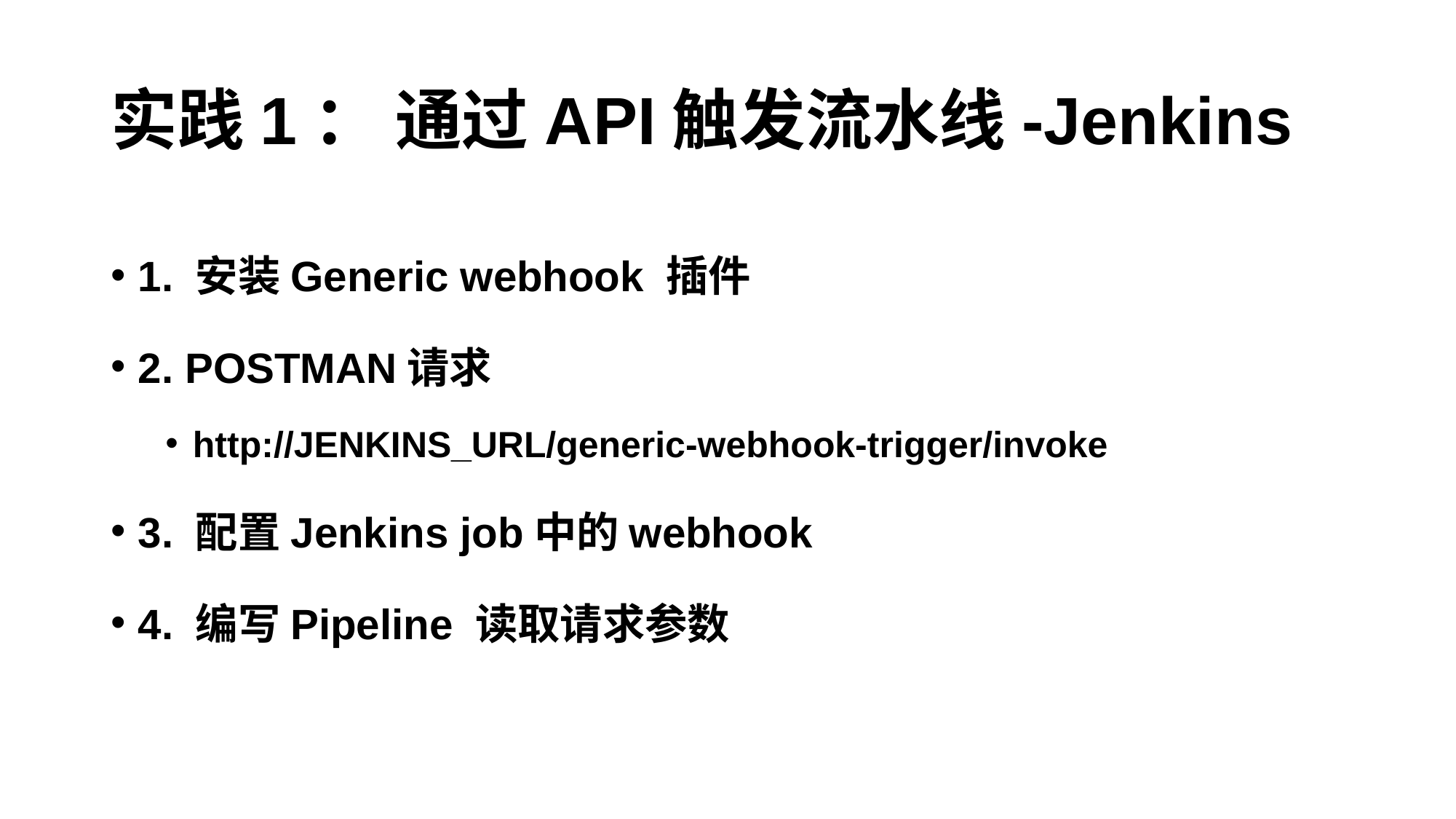

# 实践1： 通过API触发流水线-Jenkins
1. 安装Generic webhook 插件
2. POSTMAN请求
http://JENKINS_URL/generic-webhook-trigger/invoke
3. 配置Jenkins job中的webhook
4. 编写Pipeline 读取请求参数